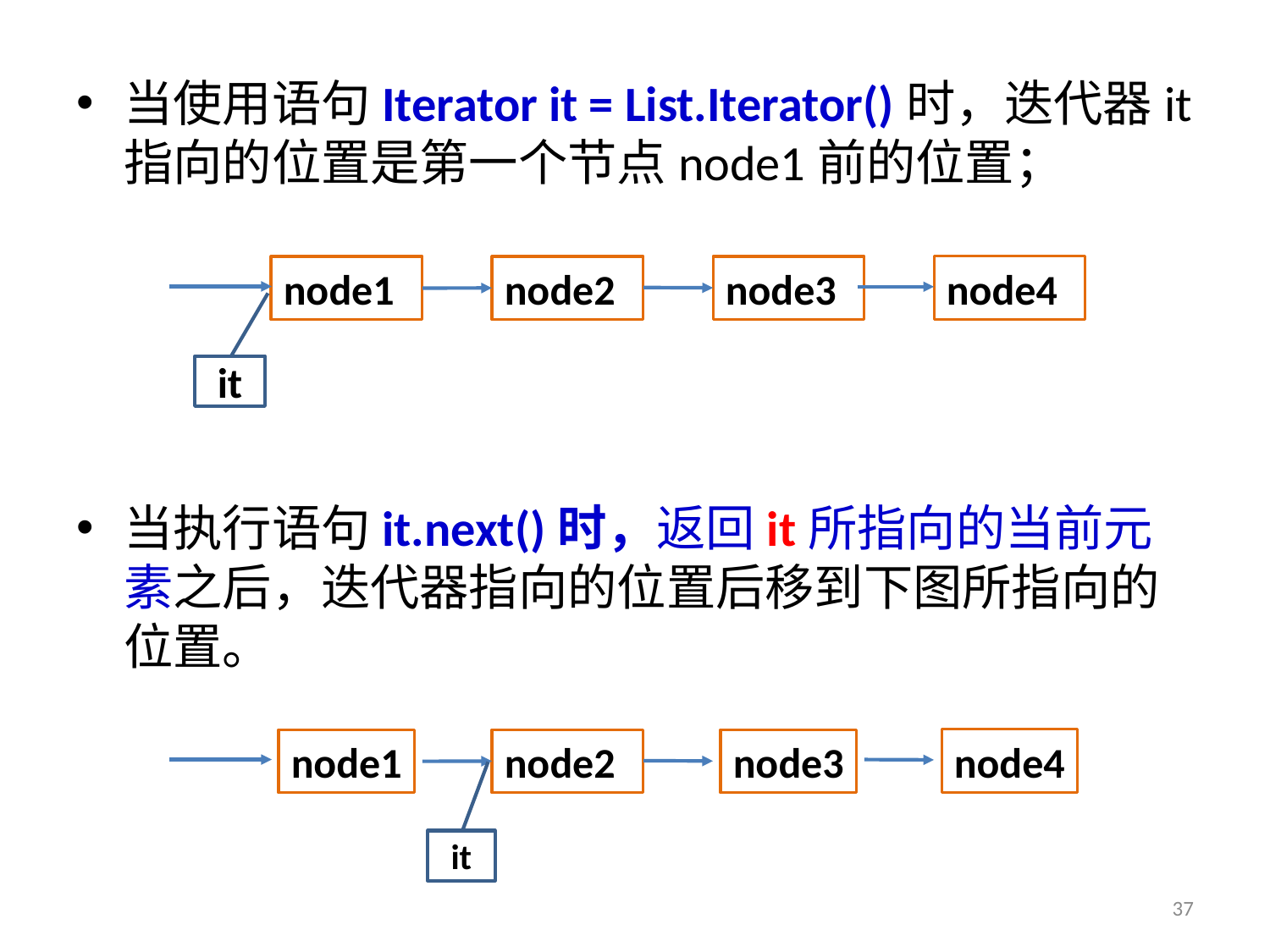

当使用语句Iterator it = List.Iterator()时，迭代器it指向的位置是第一个节点node1前的位置；

当执行语句it.next()时，返回it所指向的当前元素之后，迭代器指向的位置后移到下图所指向的位置。

node4
node2
node3
node1
it
node4
node2
node3
node1
it
37